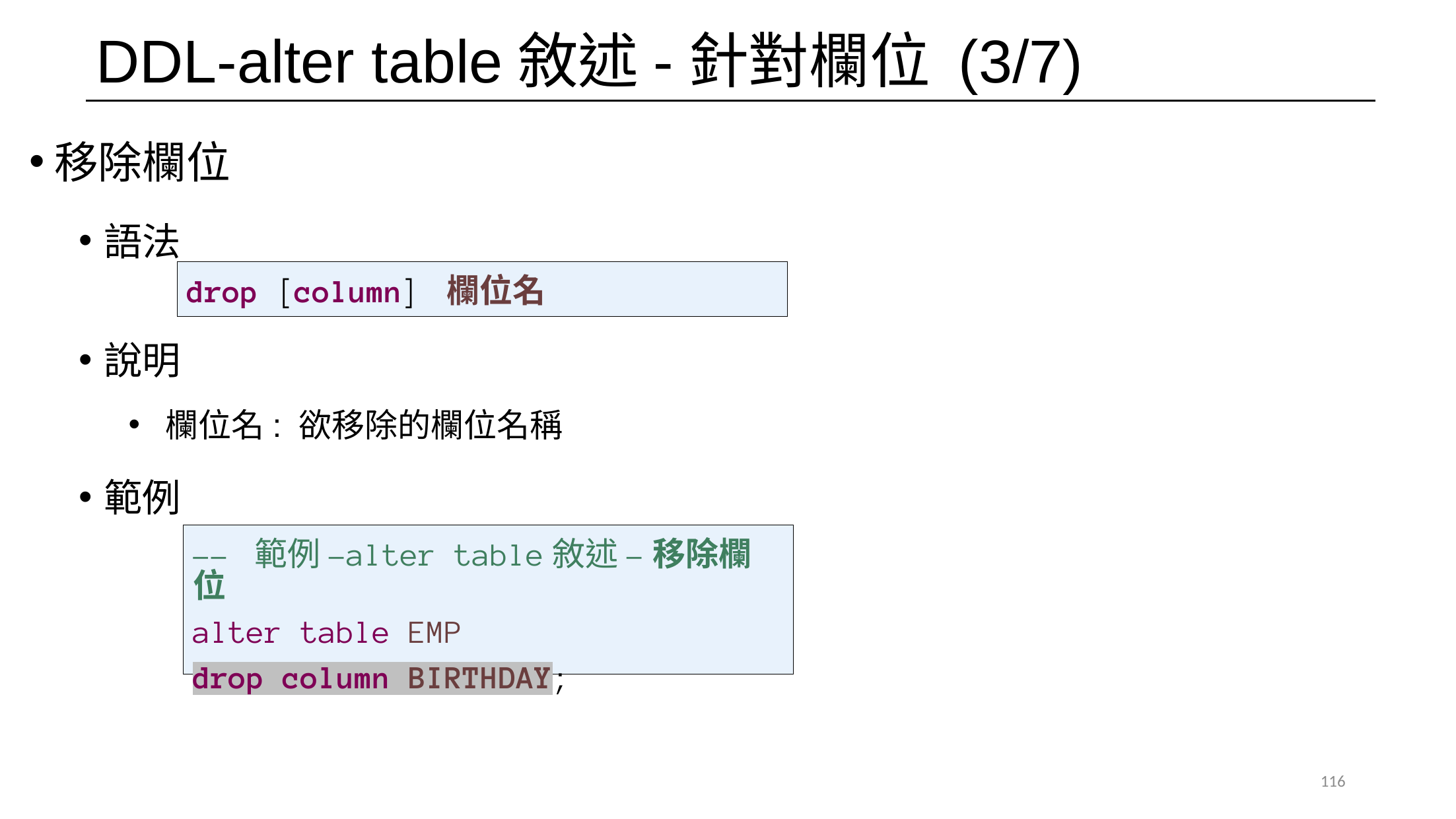

# DDL-alter table敘述-針對欄位 (3/7)
移除欄位
語法

說明
欄位名: 欲移除的欄位名稱
範例
drop [column] 欄位名
-- 範例-alter table敘述-移除欄位
alter table EMP
drop column BIRTHDAY;
116